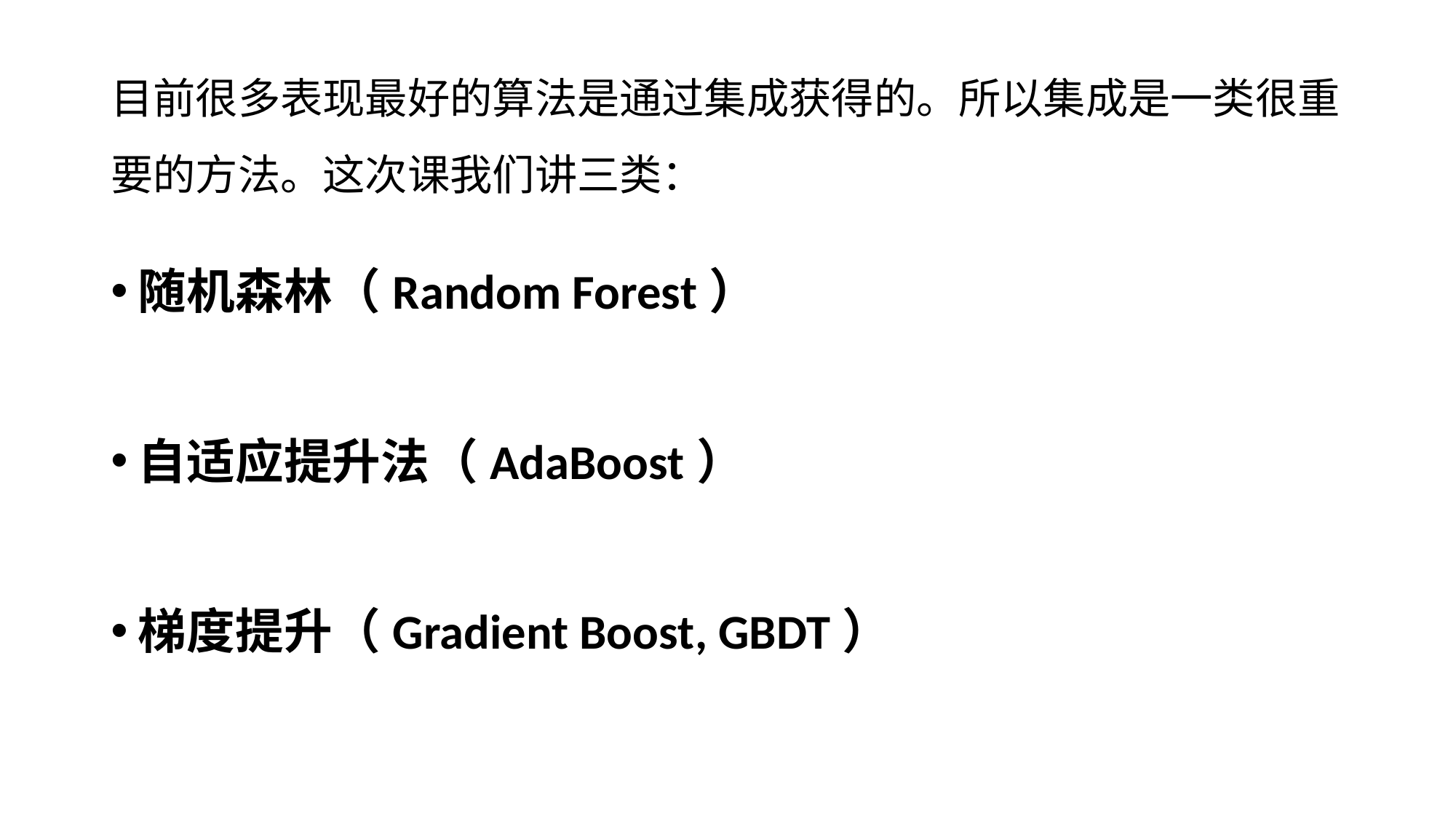

# 目前很多表现最好的算法是通过集成获得的。所以集成是一类很重要的方法。这次课我们讲三类：
随机森林（Random Forest）

自适应提升法（AdaBoost）

梯度提升（Gradient Boost, GBDT）